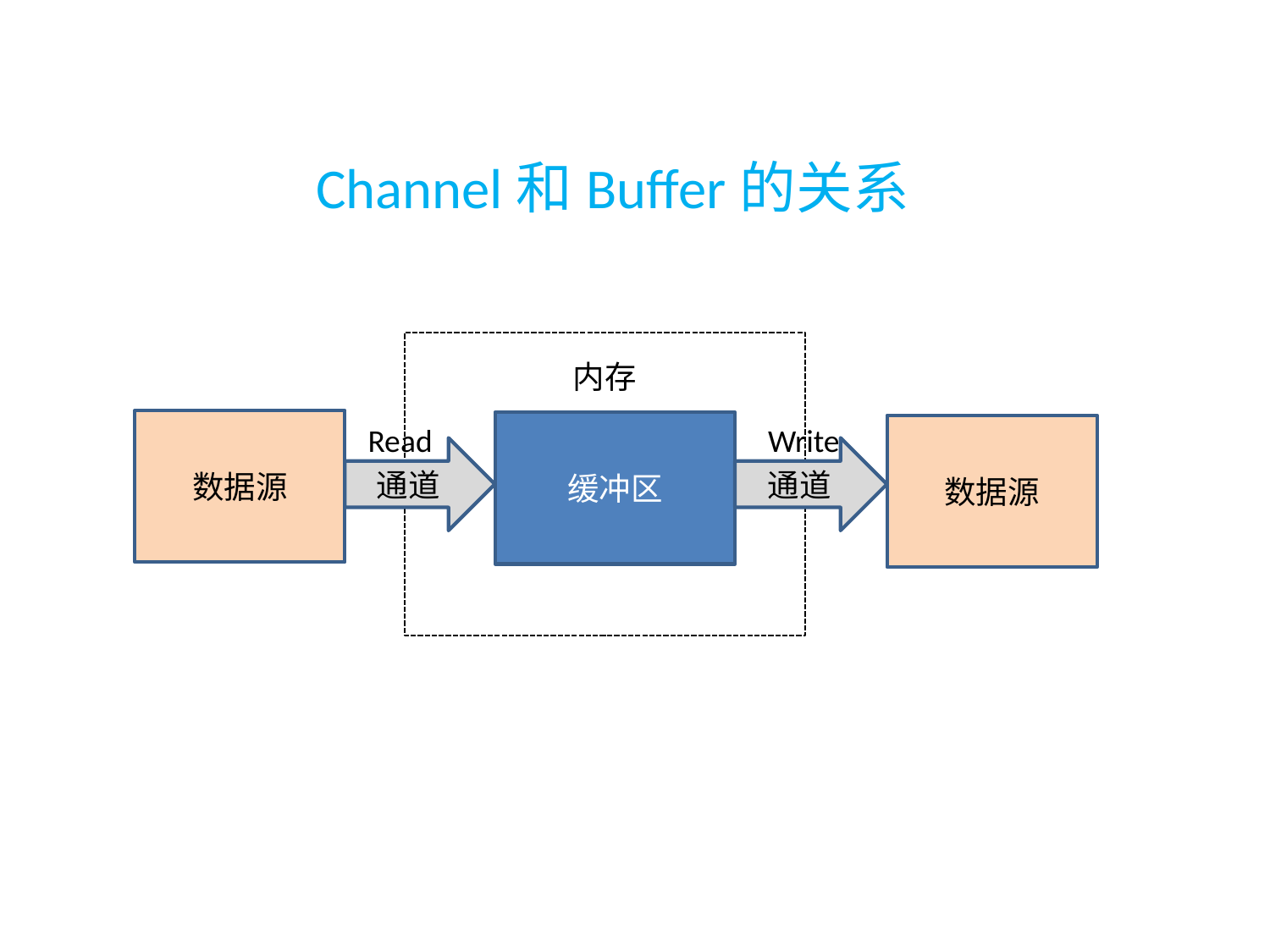

Channel和Buffer的关系

内存
数据源
缓冲区
Read
Write
数据源
通道
通道